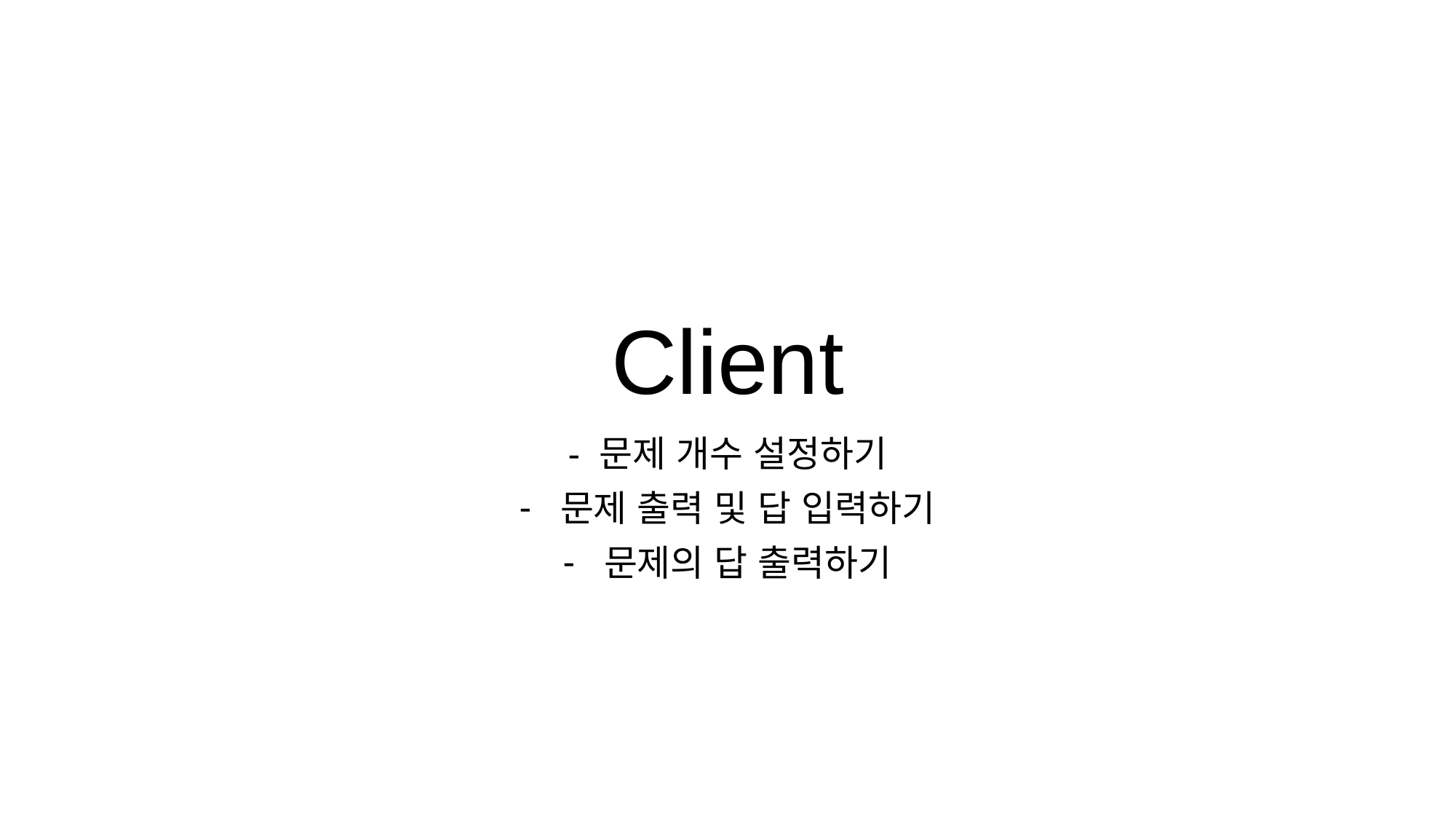

# Client
- 문제 개수 설정하기
문제 출력 및 답 입력하기
문제의 답 출력하기